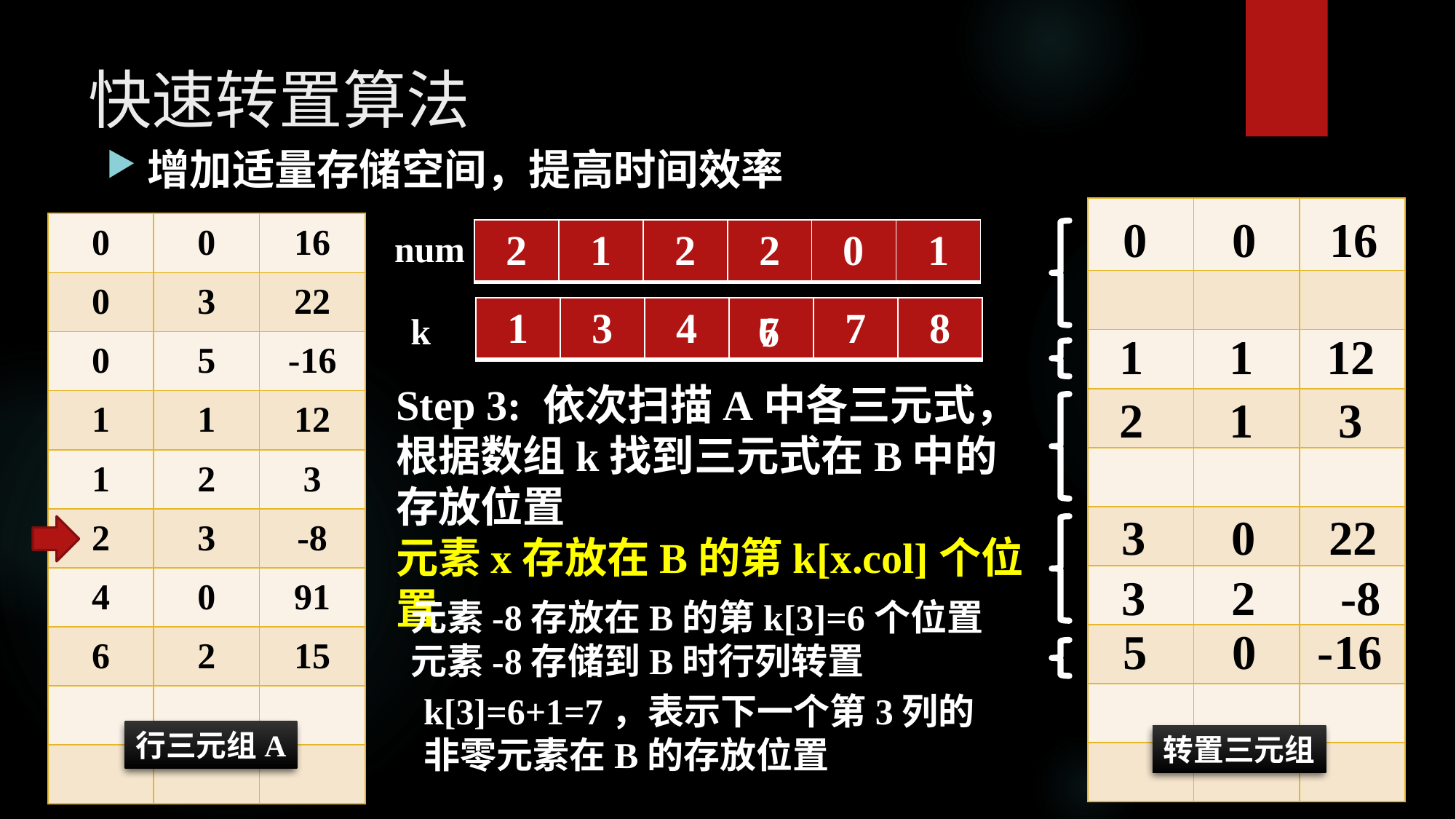

# 快速转置算法
增加适量存储空间，提高时间效率
|  |  |  |
| --- | --- | --- |
|  |  |  |
|  |  |  |
|  |  |  |
|  |  |  |
|  |  |  |
|  |  |  |
|  |  |  |
|  |  |  |
|  |  |  |
0       0      16
| 0 | 0 | 16 |
| --- | --- | --- |
| 0 | 3 | 22 |
| 0 | 5 | -16 |
| 1 | 1 | 12 |
| 1 | 2 | 3 |
| 2 | 3 | -8 |
| 4 | 0 | 91 |
| 6 | 2 | 15 |
|  |  |  |
|  |  |  |
| 2 | 1 | 2 | 2 | 0 | 1 |
| --- | --- | --- | --- | --- | --- |
num

| 1 | 3 | 4 |  | 7 | 8 |
| --- | --- | --- | --- | --- | --- |
7
6
k
1       1      12

Step 3: 依次扫描A中各三元式，根据数组k找到三元式在B中的存放位置
元素x存放在B的第k[x.col]个位置
2       1       3

3       0      22

3       2       -8
元素-8存放在B的第k[3]=6个位置
元素-8存储到B时行列转置

5       0     -16

k[3]=6+1=7，表示下一个第3列的
非零元素在B的存放位置
行三元组A
转置三元组